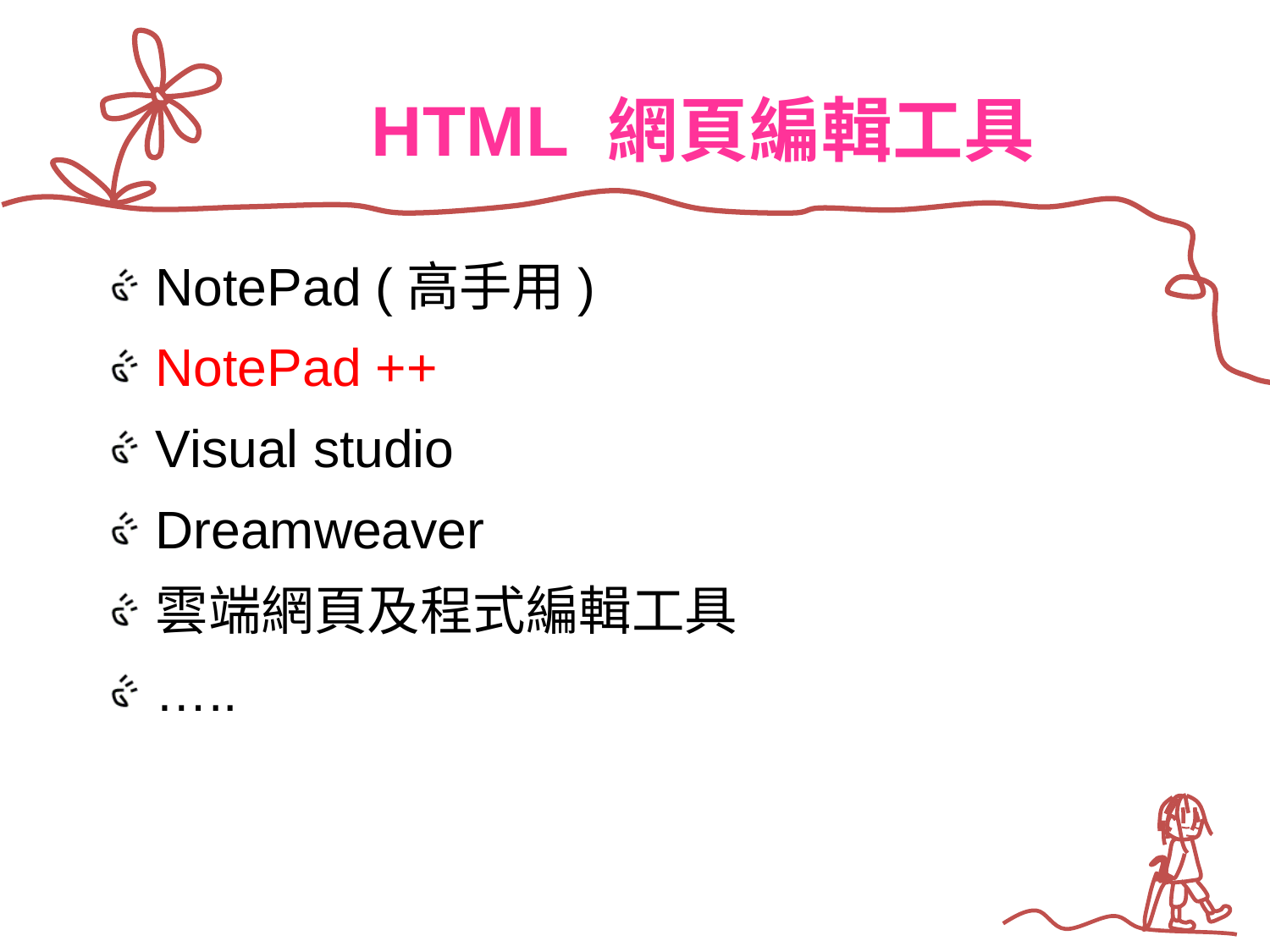

# HTML 網頁編輯工具
NotePad (高手用)
NotePad ++
Visual studio
Dreamweaver
雲端網頁及程式編輯工具
…..